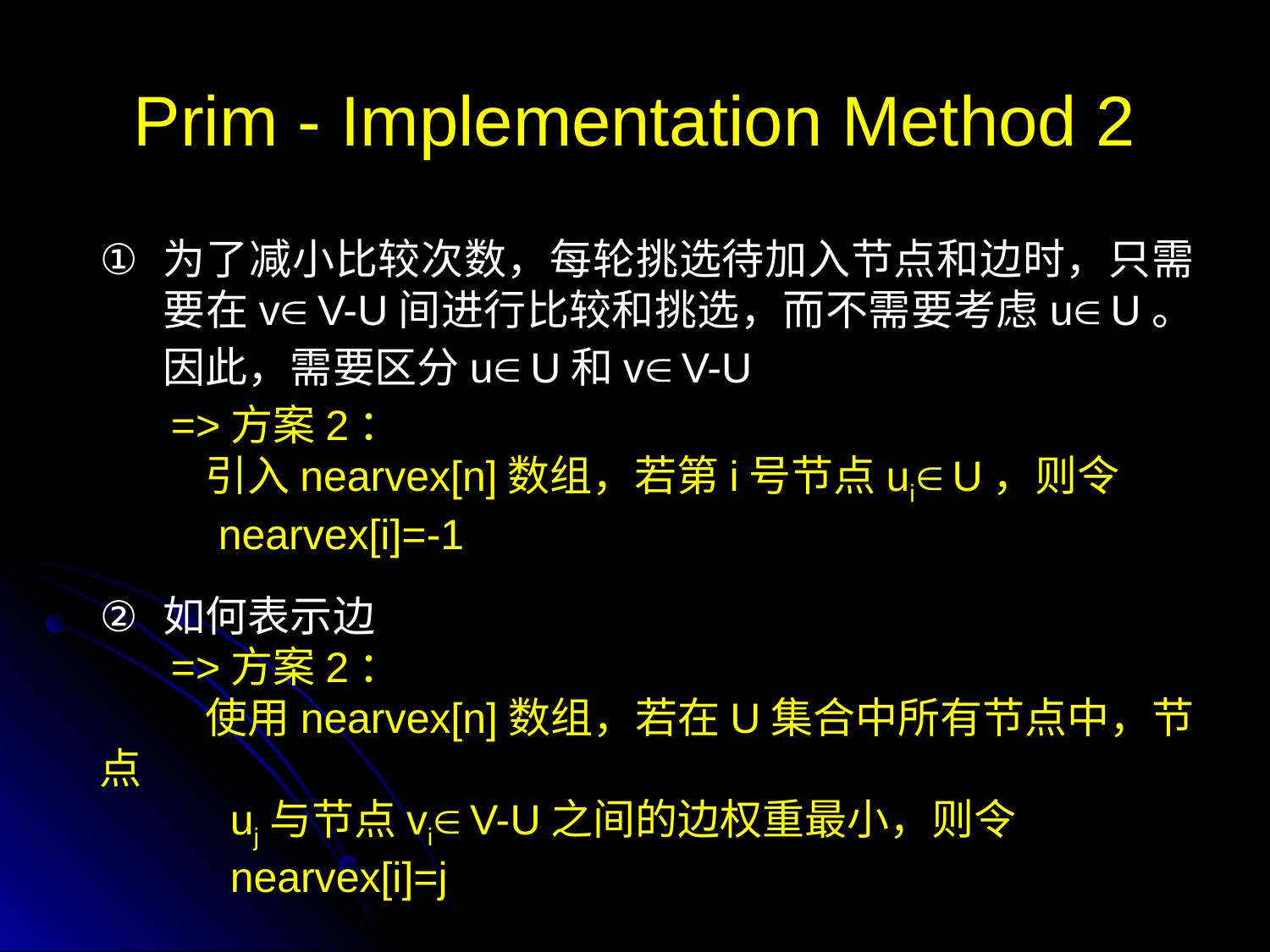

Prim - Implementation Method 2
为了减小比较次数，每轮挑选待加入节点和边时，只需要在v∈ V-U间进行比较和挑选，而不需要考虑u∈ U。因此，需要区分u∈ U和v∈ V-U
      =>方案2：
          引入nearvex[n]数组，若第i号节点ui∈ U，则令
          nearvex[i]=-1
如何表示边
      =>方案2：
          使用nearvex[n]数组，若在U集合中所有节点中，节点
           uj与节点vi∈ V-U之间的边权重最小，则令
           nearvex[i]=j